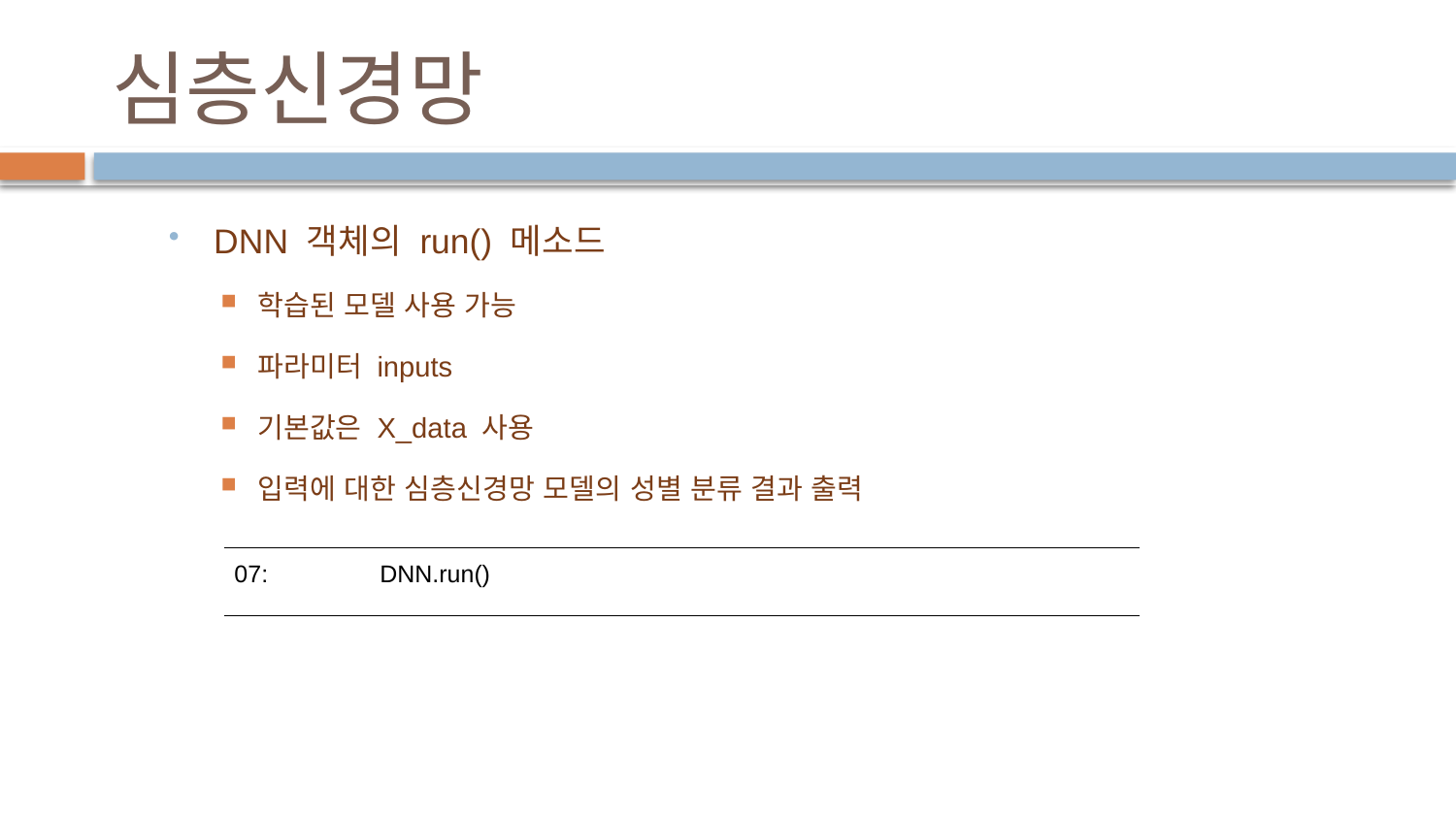

# 심층신경망
DNN 객체의 run() 메소드
학습된 모델 사용 가능
파라미터 inputs
기본값은 X_data 사용
입력에 대한 심층신경망 모델의 성별 분류 결과 출력
| 07: DNN.run() |
| --- |